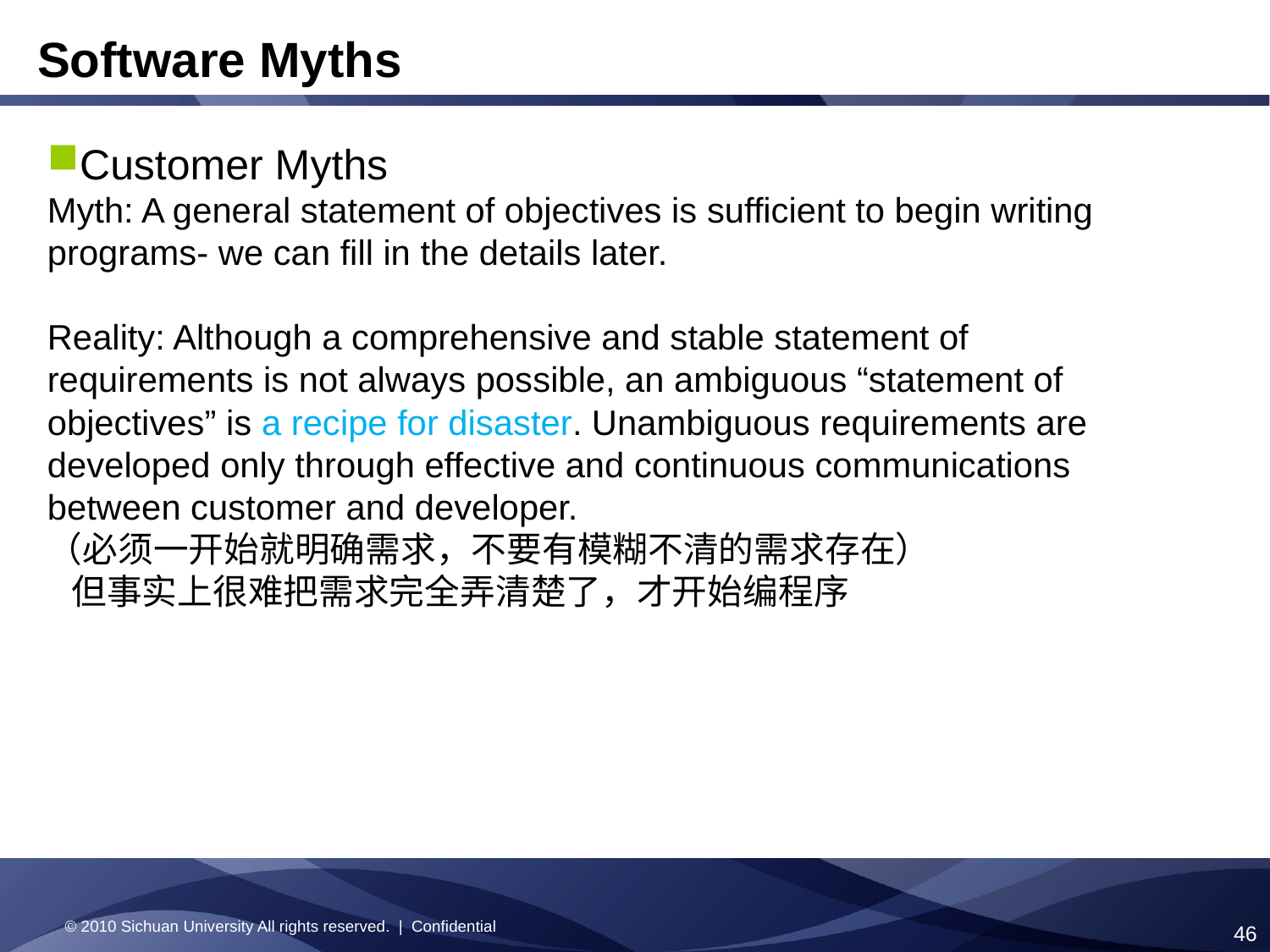

Software Myths
Customer Myths
Myth: A general statement of objectives is sufficient to begin writing programs- we can fill in the details later.

Reality: Although a comprehensive and stable statement of requirements is not always possible, an ambiguous “statement of objectives” is a recipe for disaster. Unambiguous requirements are developed only through effective and continuous communications between customer and developer.
（必须一开始就明确需求，不要有模糊不清的需求存在）
  但事实上很难把需求完全弄清楚了，才开始编程序
© 2010 Sichuan University All rights reserved.  |  Confidential
46